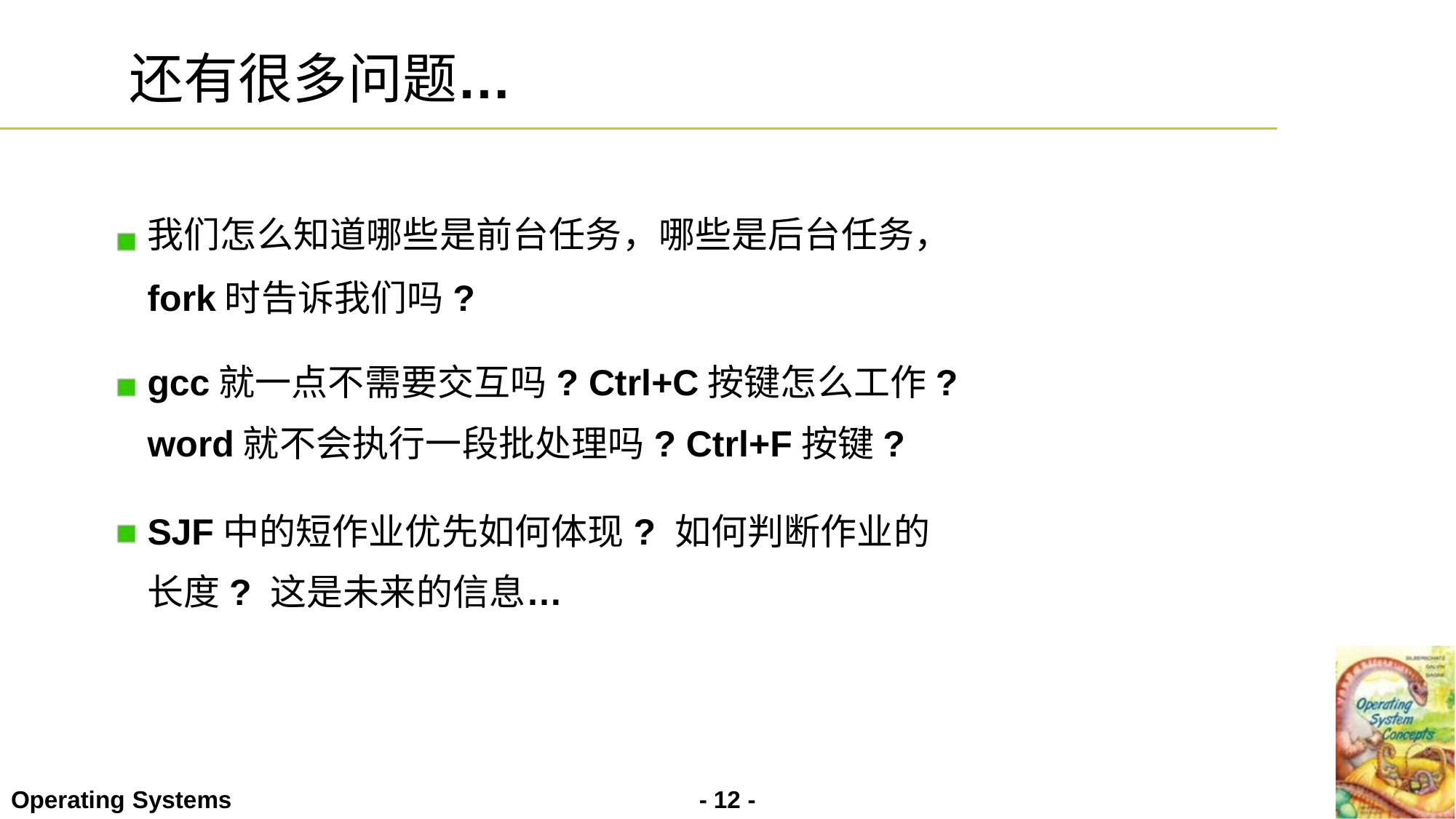

还有很多问题…

我们怎么知道哪些是前台任务，哪些是后台任务，

fork时告诉我们吗?
gcc就一点不需要交互吗? Ctrl+C按键怎么工作?
word就不会执行一段批处理吗? Ctrl+F按键?

SJF中的短作业优先如何体现? 如何判断作业的
长度? 这是未来的信息…

- 12 -
Operating Systems